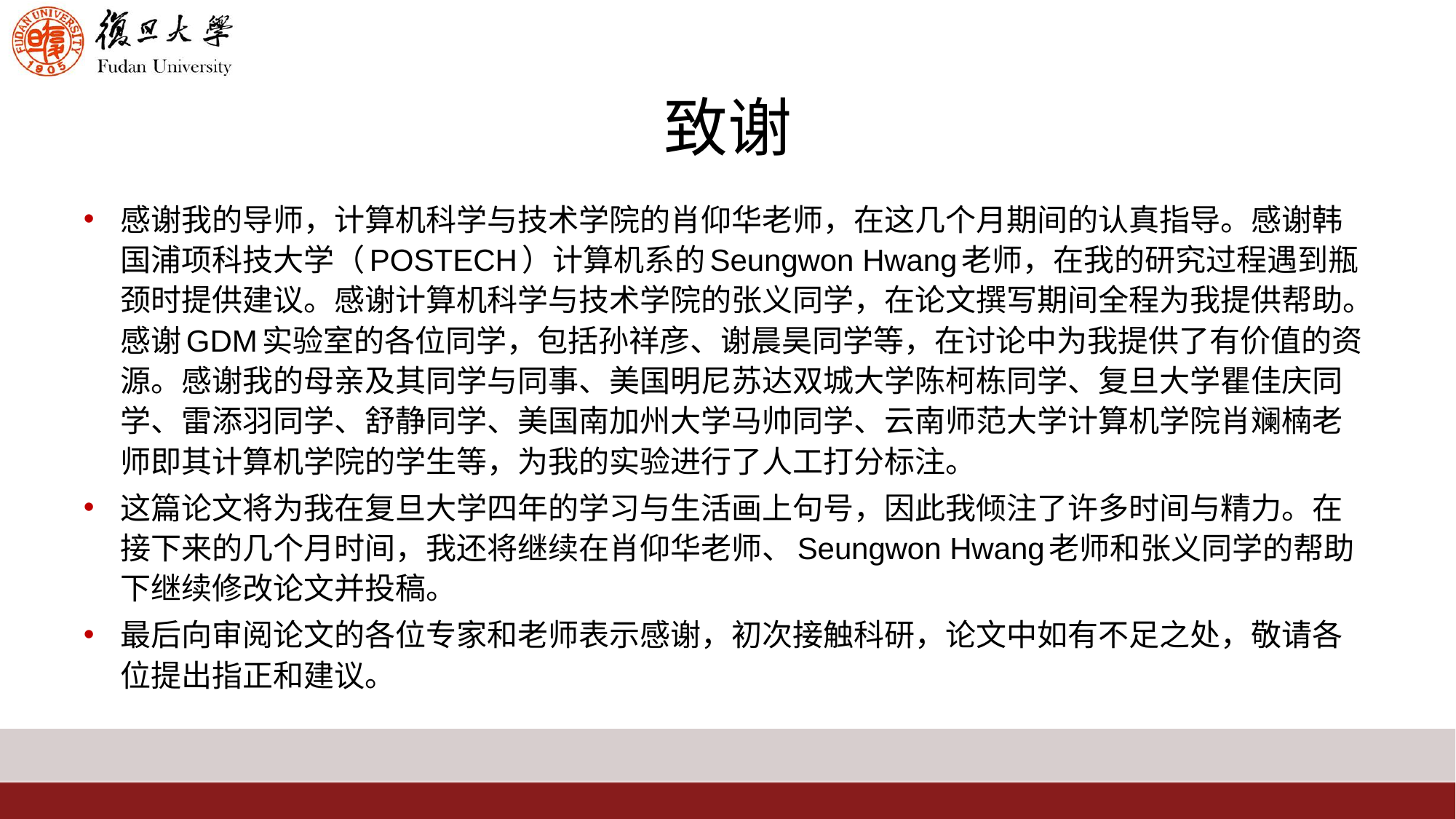

# 致谢
感谢我的导师，计算机科学与技术学院的肖仰华老师，在这几个月期间的认真指导。感谢韩国浦项科技大学（POSTECH）计算机系的Seungwon Hwang老师，在我的研究过程遇到瓶颈时提供建议。感谢计算机科学与技术学院的张义同学，在论文撰写期间全程为我提供帮助。感谢GDM实验室的各位同学，包括孙祥彦、谢晨昊同学等，在讨论中为我提供了有价值的资源。感谢我的母亲及其同学与同事、美国明尼苏达双城大学陈柯栋同学、复旦大学瞿佳庆同学、雷添羽同学、舒静同学、美国南加州大学马帅同学、云南师范大学计算机学院肖斓楠老师即其计算机学院的学生等，为我的实验进行了人工打分标注。
这篇论文将为我在复旦大学四年的学习与生活画上句号，因此我倾注了许多时间与精力。在接下来的几个月时间，我还将继续在肖仰华老师、Seungwon Hwang老师和张义同学的帮助下继续修改论文并投稿。
最后向审阅论文的各位专家和老师表示感谢，初次接触科研，论文中如有不足之处，敬请各位提出指正和建议。